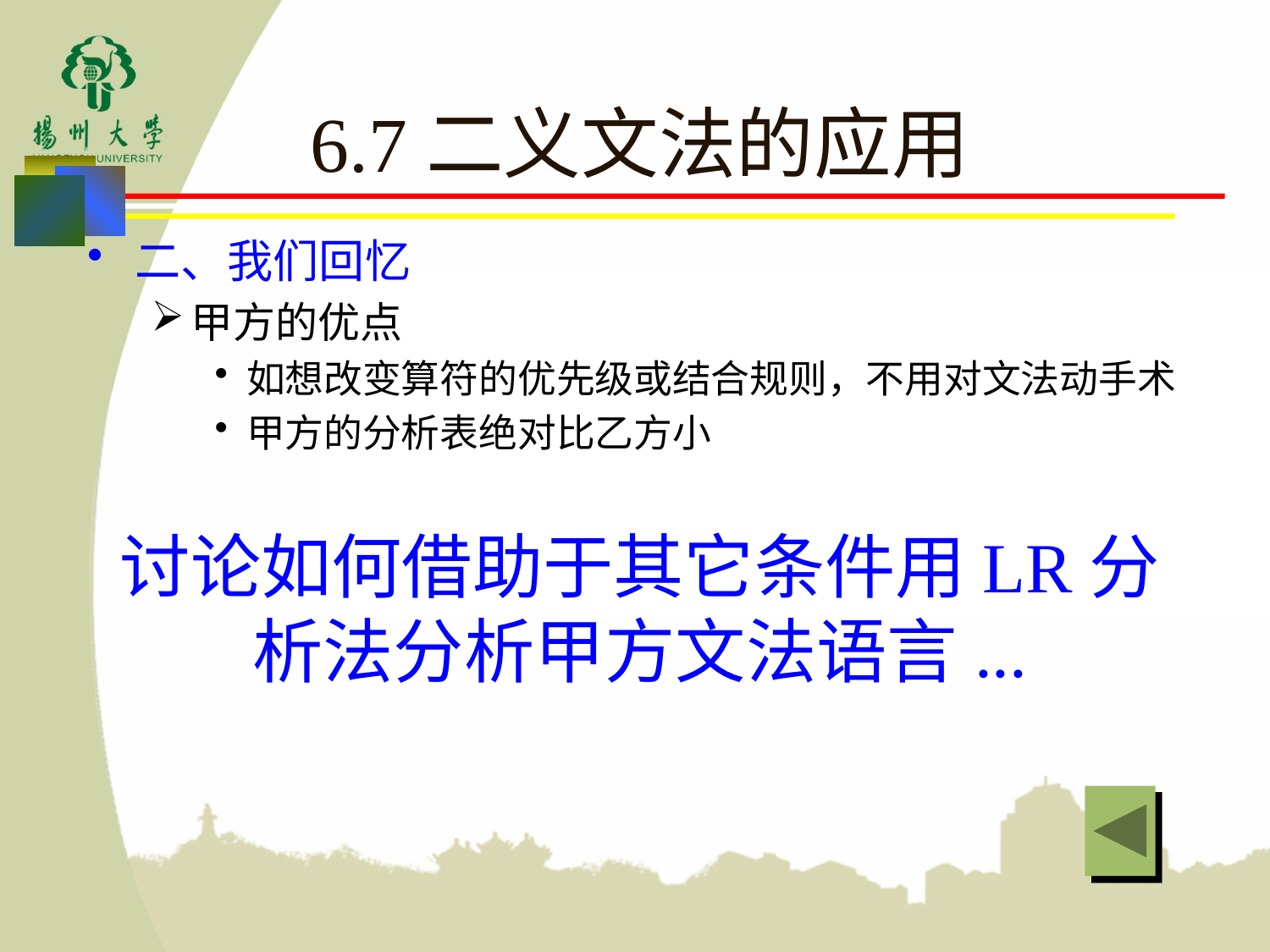

# 6.7二义文法的应用
二、我们回忆
甲方的优点
如想改变算符的优先级或结合规则，不用对文法动手术
甲方的分析表绝对比乙方小
讨论如何借助于其它条件用LR分析法分析甲方文法语言...

139